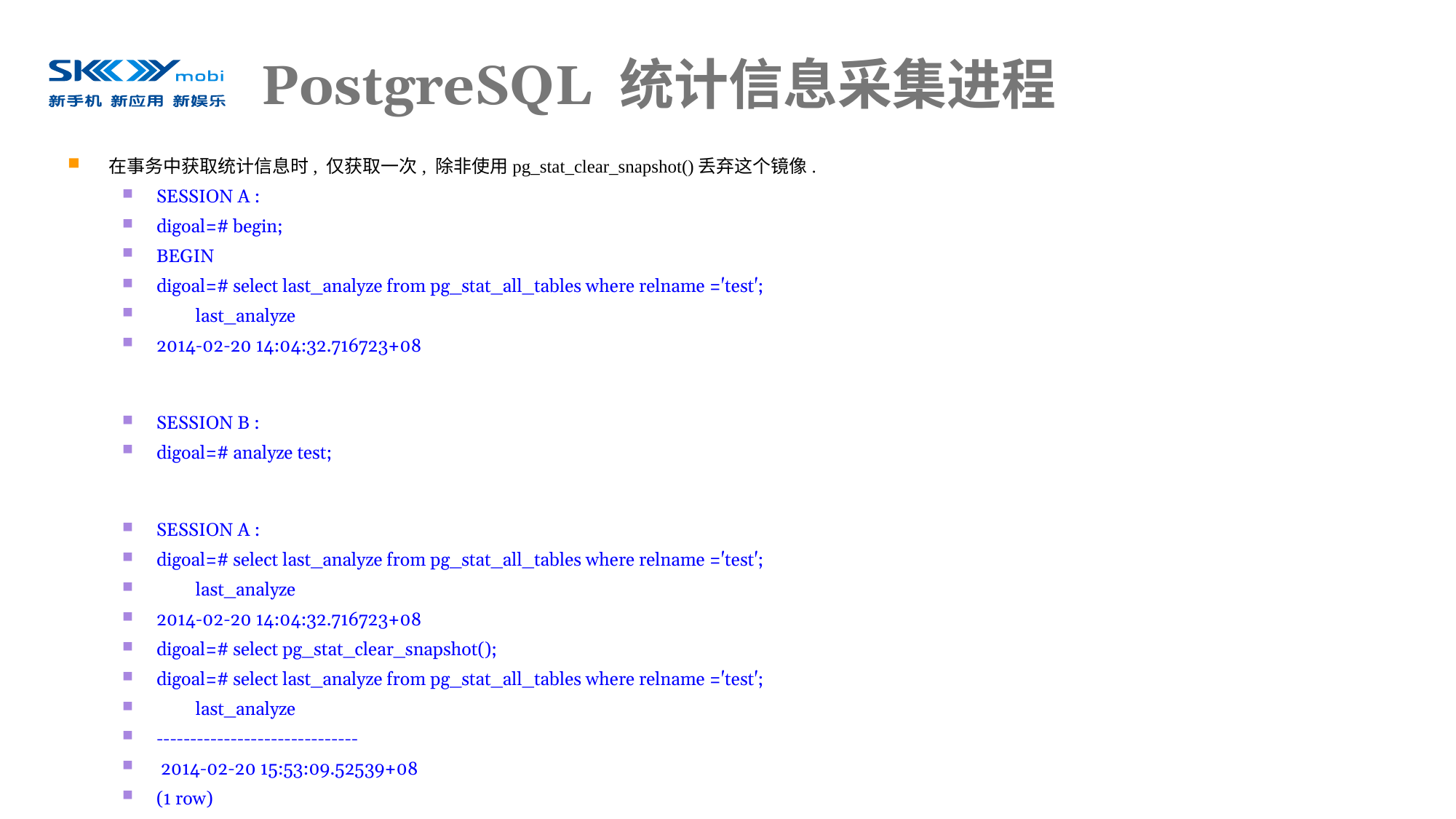

# PostgreSQL 统计信息采集进程
在事务中获取统计信息时, 仅获取一次, 除非使用pg_stat_clear_snapshot()丢弃这个镜像.
SESSION A :
digoal=# begin;
BEGIN
digoal=# select last_analyze from pg_stat_all_tables where relname ='test';
         last_analyze
2014-02-20 14:04:32.716723+08

SESSION B :
digoal=# analyze test;

SESSION A :
digoal=# select last_analyze from pg_stat_all_tables where relname ='test';
         last_analyze
2014-02-20 14:04:32.716723+08
digoal=# select pg_stat_clear_snapshot();
digoal=# select last_analyze from pg_stat_all_tables where relname ='test';
         last_analyze
------------------------------
 2014-02-20 15:53:09.52539+08
(1 row)